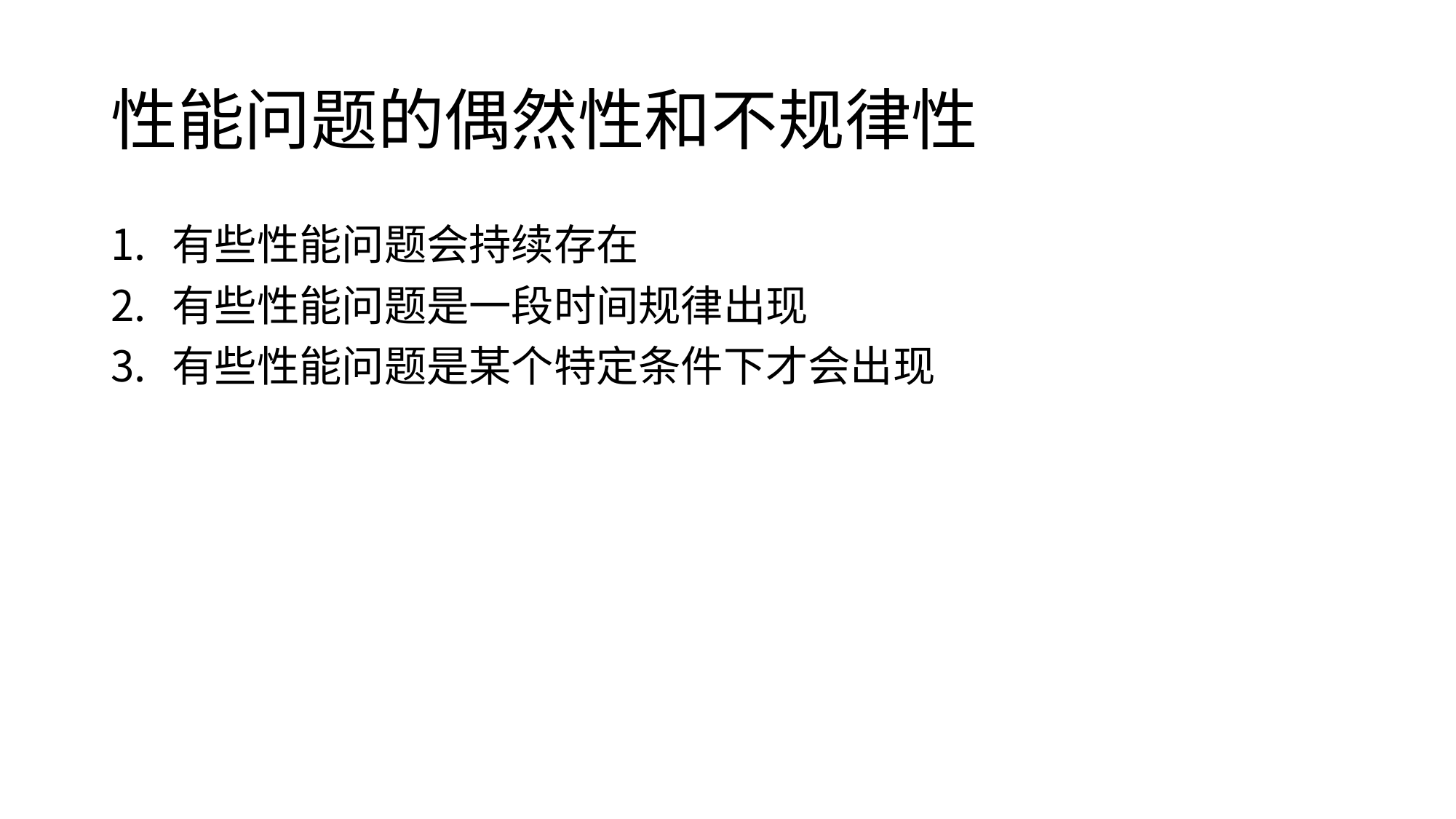

# 性能问题的偶然性和不规律性
有些性能问题会持续存在
有些性能问题是一段时间规律出现
有些性能问题是某个特定条件下才会出现